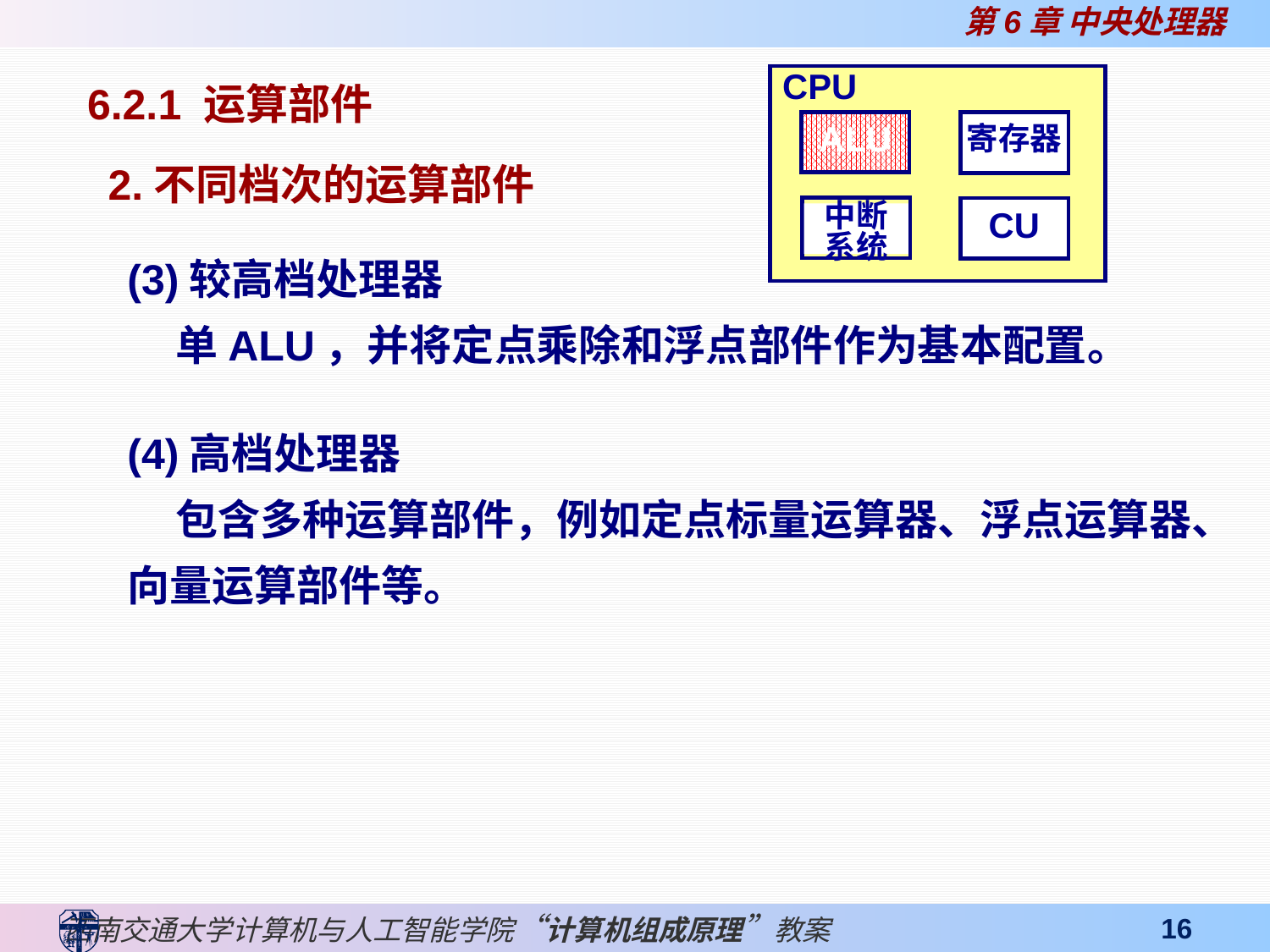

CPU

ALU
寄存器

中断
系统
CU
6.2.1 运算部件
2.不同档次的运算部件
(3)较高档处理器
    单ALU，并将定点乘除和浮点部件作为基本配置。
(4)高档处理器
    包含多种运算部件，例如定点标量运算器、浮点运算器、向量运算部件等。